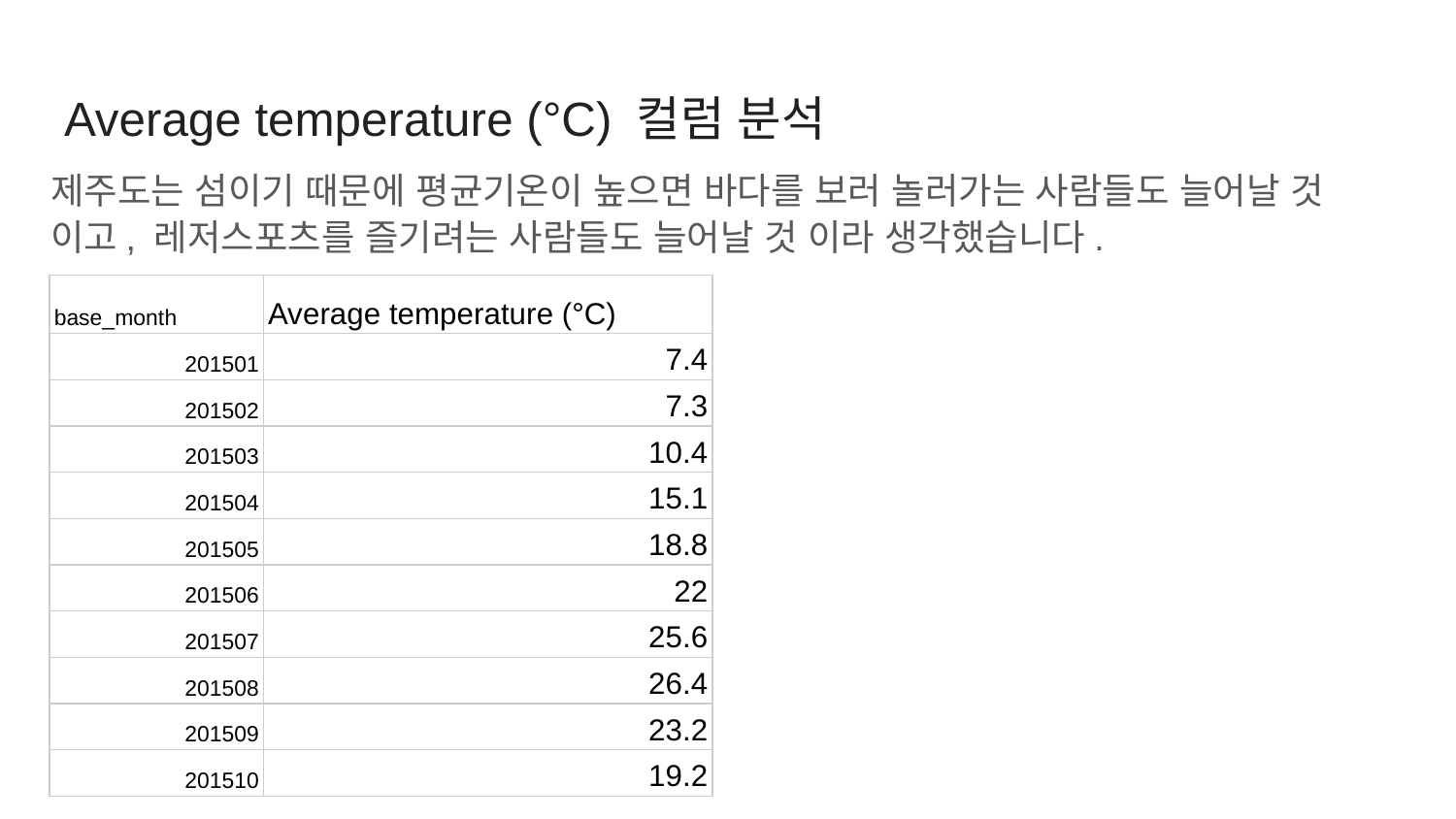

# Average temperature (°C) 컬럼 분석

제주도는 섬이기 때문에 평균기온이 높으면 바다를 보러 놀러가는 사람들도 늘어날 것 이고, 레저스포츠를 즐기려는 사람들도 늘어날 것 이라 생각했습니다.
| base\_month | Average temperature (°C) |
| --- | --- |
| 201501 | 7.4 |
| 201502 | 7.3 |
| 201503 | 10.4 |
| 201504 | 15.1 |
| 201505 | 18.8 |
| 201506 | 22 |
| 201507 | 25.6 |
| 201508 | 26.4 |
| 201509 | 23.2 |
| 201510 | 19.2 |